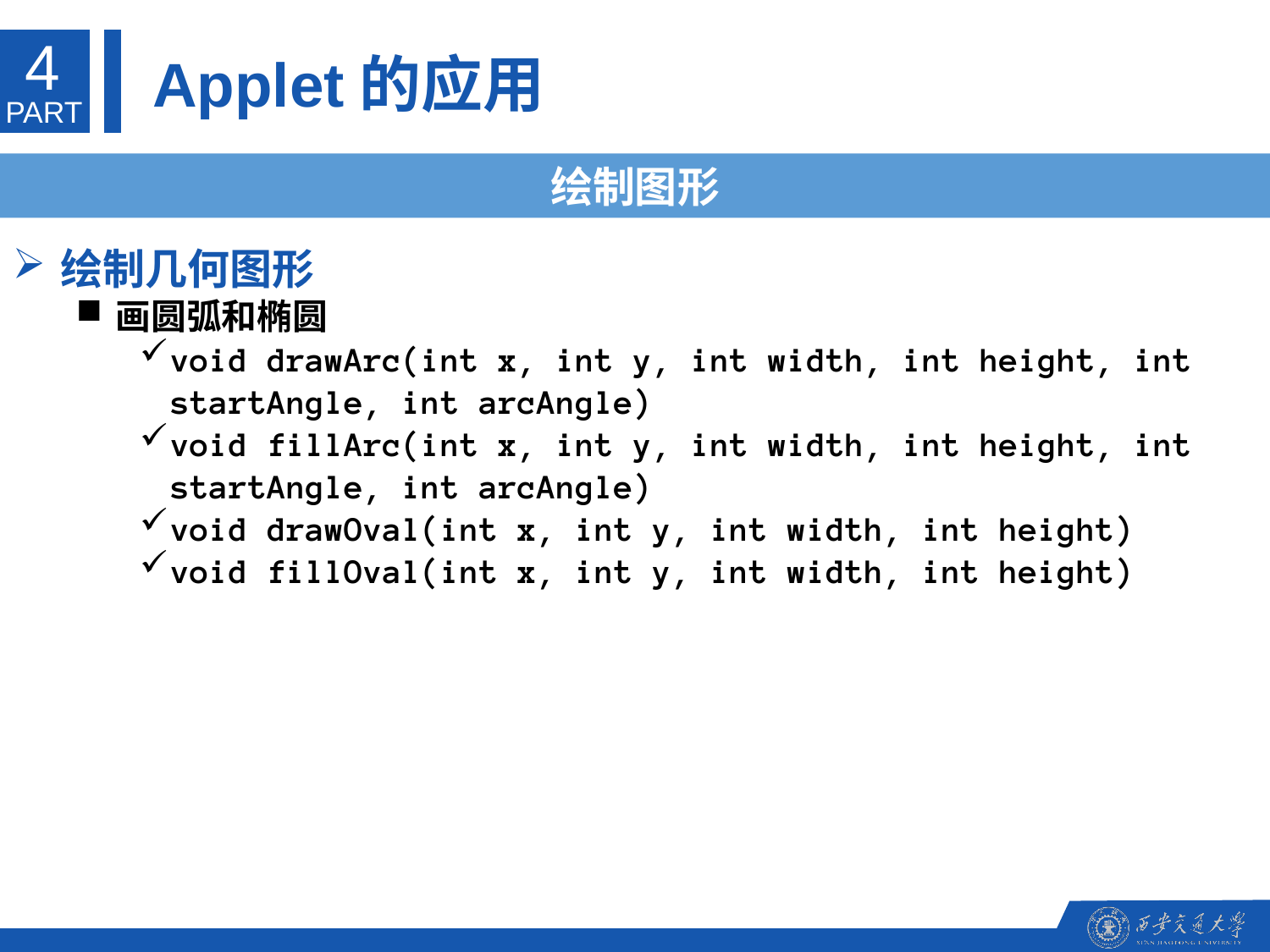

4
Applet的应用
PART
绘制图形
绘制几何图形
画圆弧和椭圆
void drawArc(int x, int y, int width, int height, int startAngle, int arcAngle)
void fillArc(int x, int y, int width, int height, int startAngle, int arcAngle)
void drawOval(int x, int y, int width, int height)
void fillOval(int x, int y, int width, int height)